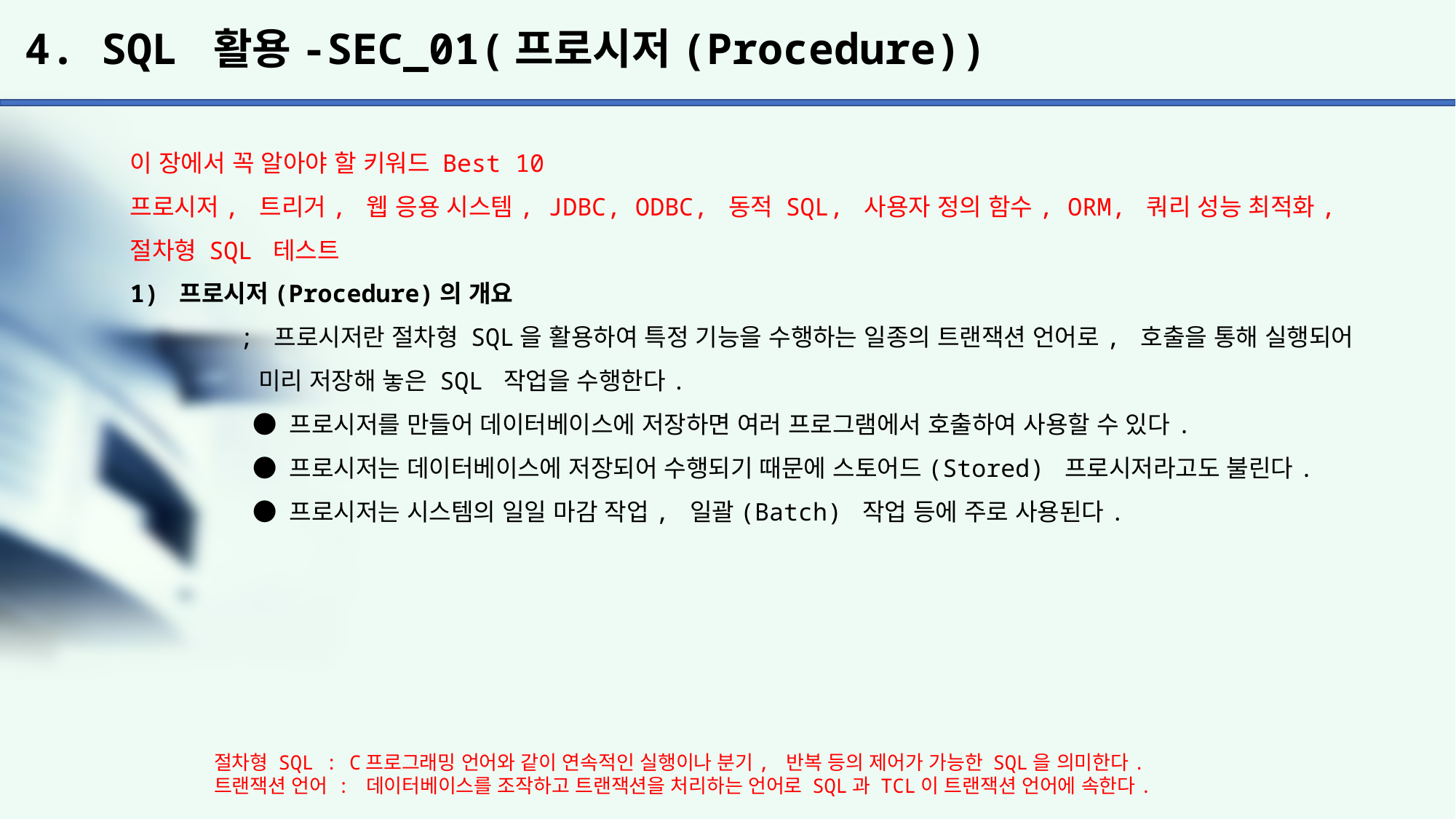

# 4. SQL 활용-SEC_01(프로시저(Procedure))
이 장에서 꼭 알아야 할 키워드 Best 10
프로시저, 트리거, 웹 응용 시스템, JDBC, ODBC, 동적 SQL, 사용자 정의 함수, ORM, 쿼리 성능 최적화,
절차형 SQL 테스트
1) 프로시저(Procedure)의 개요
	; 프로시저란 절차형 SQL을 활용하여 특정 기능을 수행하는 일종의 트랜잭션 언어로, 호출을 통해 실행되어
	  미리 저장해 놓은 SQL 작업을 수행한다.
	  ● 프로시저를 만들어 데이터베이스에 저장하면 여러 프로그램에서 호출하여 사용할 수 있다.
	  ● 프로시저는 데이터베이스에 저장되어 수행되기 때문에 스토어드(Stored) 프로시저라고도 불린다.
	  ● 프로시저는 시스템의 일일 마감 작업, 일괄(Batch) 작업 등에 주로 사용된다.

절차형 SQL : C프로그래밍 언어와 같이 연속적인 실행이나 분기, 반복 등의 제어가 가능한 SQL을 의미한다.
트랜잭션 언어 : 데이터베이스를 조작하고 트랜잭션을 처리하는 언어로 SQL과 TCL이 트랜잭션 언어에 속한다.